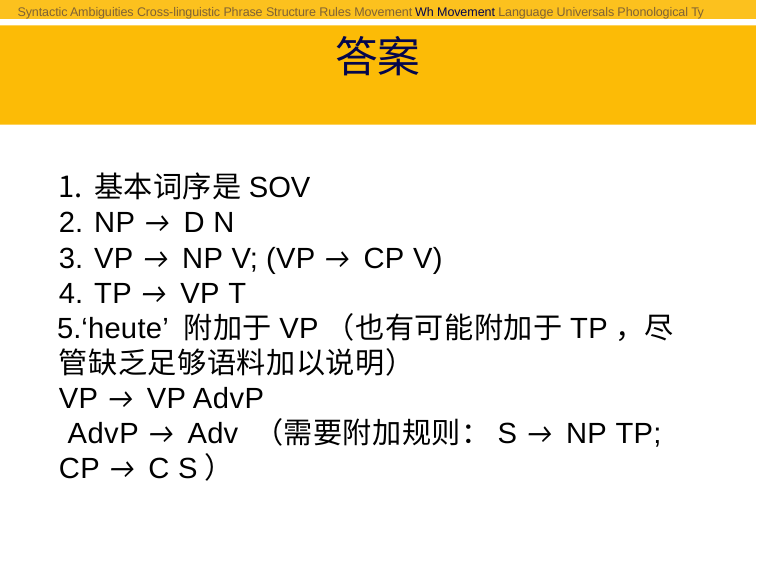

Syntactic Ambiguities Cross-linguistic Phrase Structure Rules Movement Wh Movement Language Universals Phonological Ty
# 答案
基本词序是SOV
NP → D N
VP → NP V; (VP → CP V)
TP → VP T
‘heute’ 附加于VP（也有可能附加于TP，尽管缺乏足够语料加以说明）
VP → VP AdvP
 AdvP → Adv （需要附加规则：S → NP TP;  CP → C S）